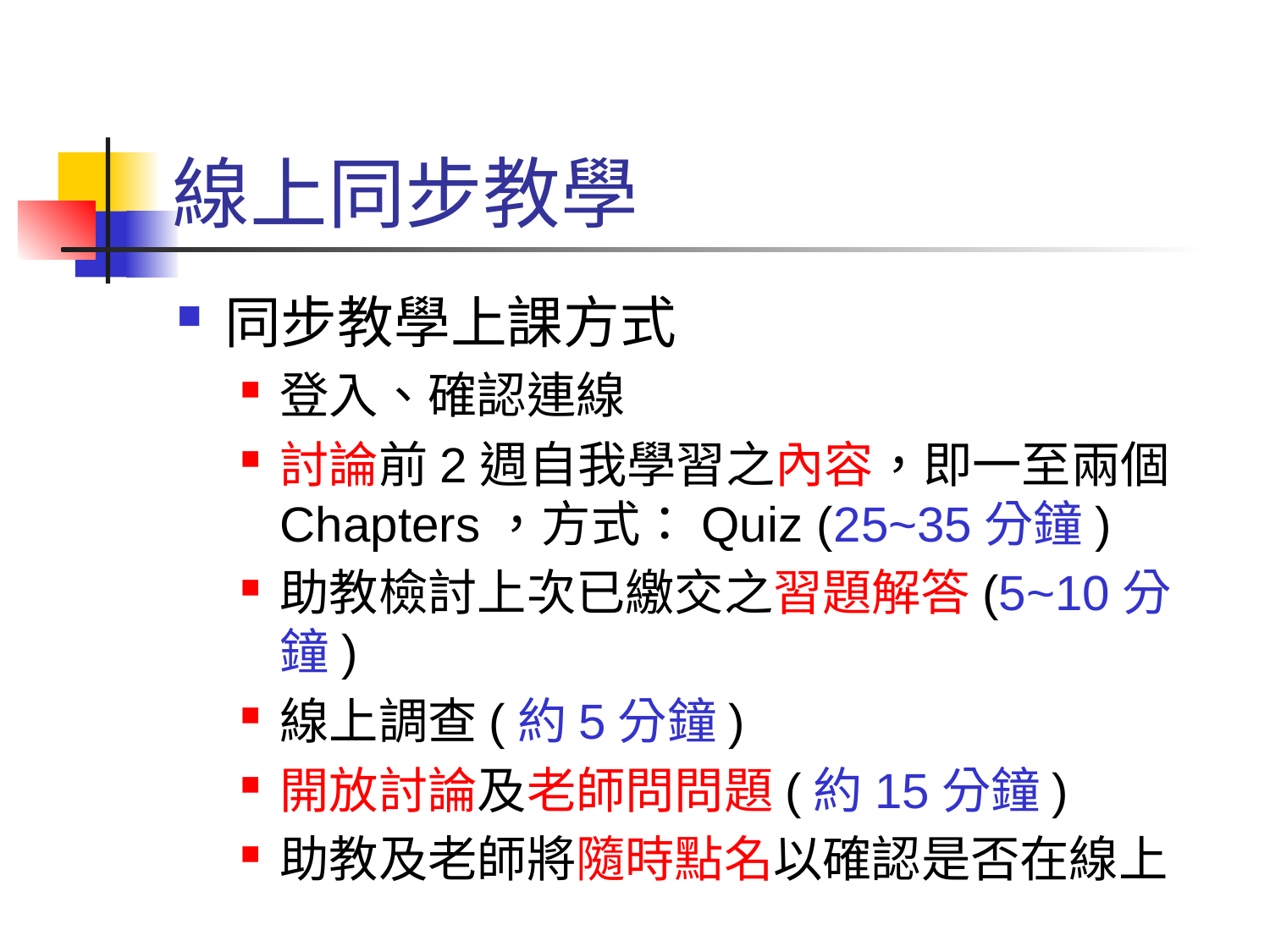

# 線上同步教學
同步教學上課方式
登入、確認連線
討論前2週自我學習之內容，即一至兩個Chapters，方式：Quiz (25~35分鐘)
助教檢討上次已繳交之習題解答(5~10分鐘)
線上調查(約5分鐘)
開放討論及老師問問題(約15分鐘)
助教及老師將隨時點名以確認是否在線上